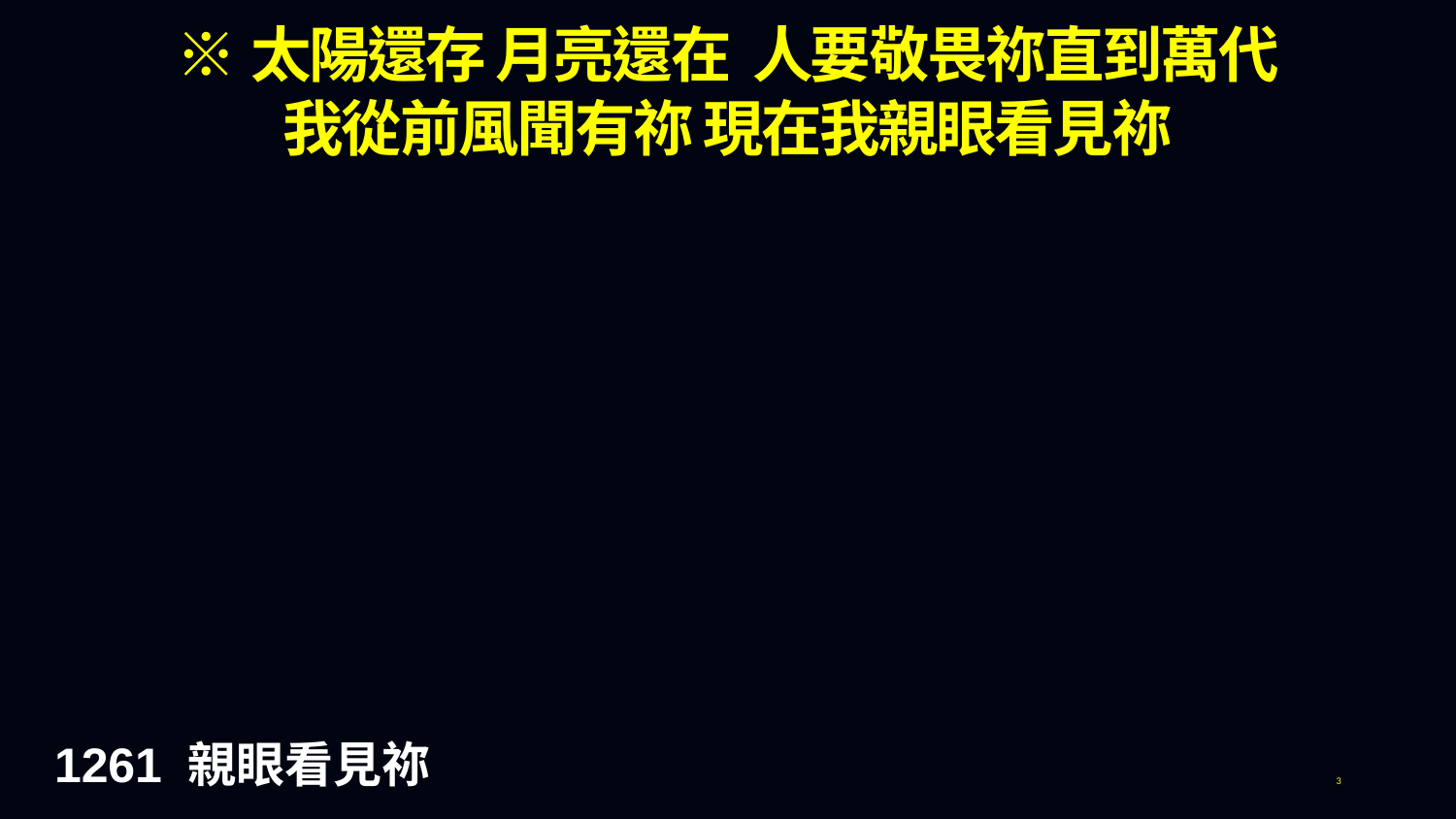

※太陽還存 月亮還在  人要敬畏祢直到萬代
我從前風聞有祢 現在我親眼看見祢
1261 親眼看見祢
3